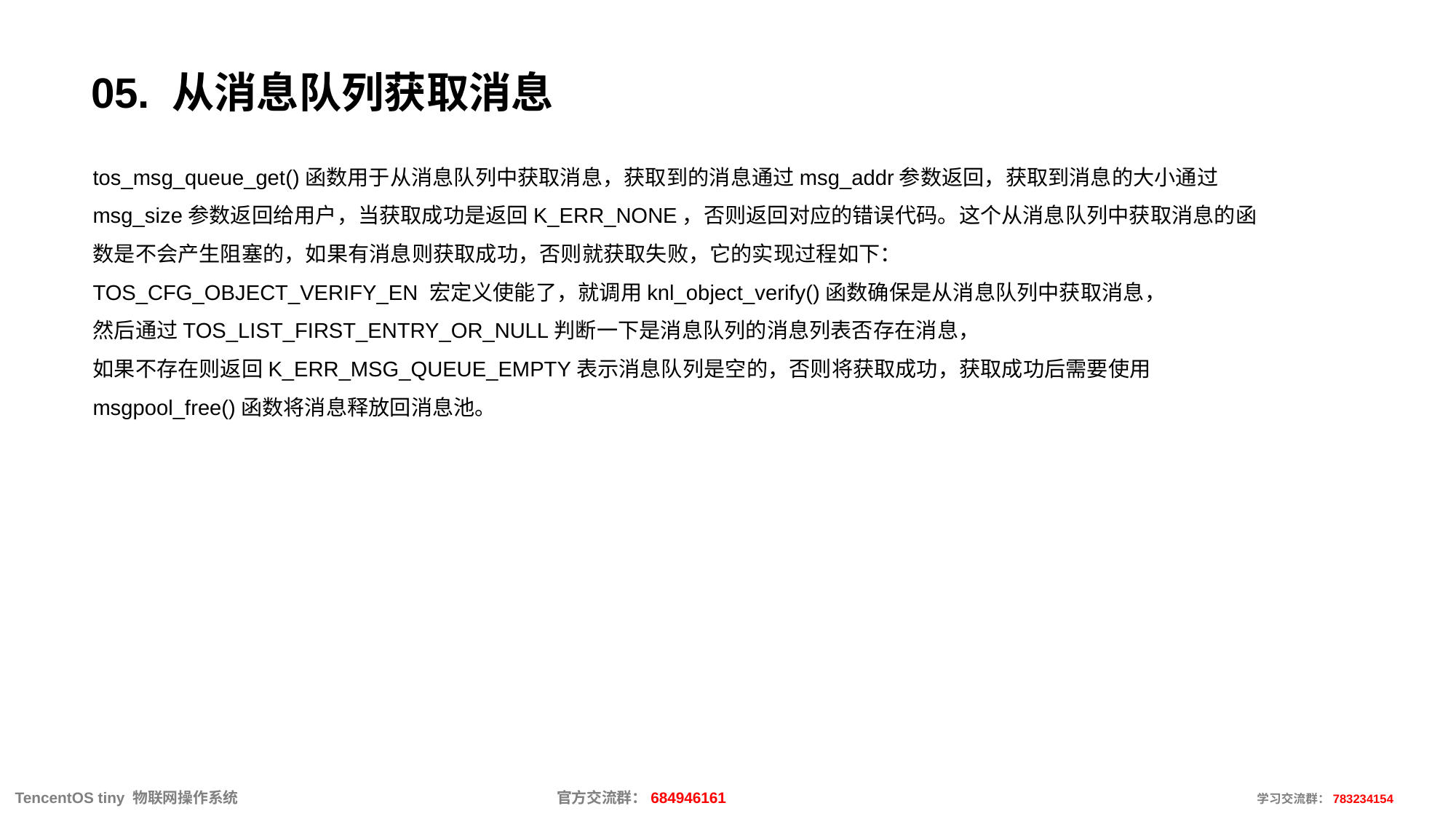

# 05. 从消息队列获取消息
tos_msg_queue_get()函数用于从消息队列中获取消息，获取到的消息通过msg_addr参数返回，获取到消息的大小通过msg_size参数返回给用户，当获取成功是返回K_ERR_NONE，否则返回对应的错误代码。这个从消息队列中获取消息的函数是不会产生阻塞的，如果有消息则获取成功，否则就获取失败，它的实现过程如下：
TOS_CFG_OBJECT_VERIFY_EN 宏定义使能了，就调用knl_object_verify()函数确保是从消息队列中获取消息，
然后通过TOS_LIST_FIRST_ENTRY_OR_NULL判断一下是消息队列的消息列表否存在消息，
如果不存在则返回K_ERR_MSG_QUEUE_EMPTY表示消息队列是空的，否则将获取成功，获取成功后需要使用msgpool_free()函数将消息释放回消息池。

 TencentOS tiny 物联网操作系统			官方交流群：684946161					          学习交流群：783234154